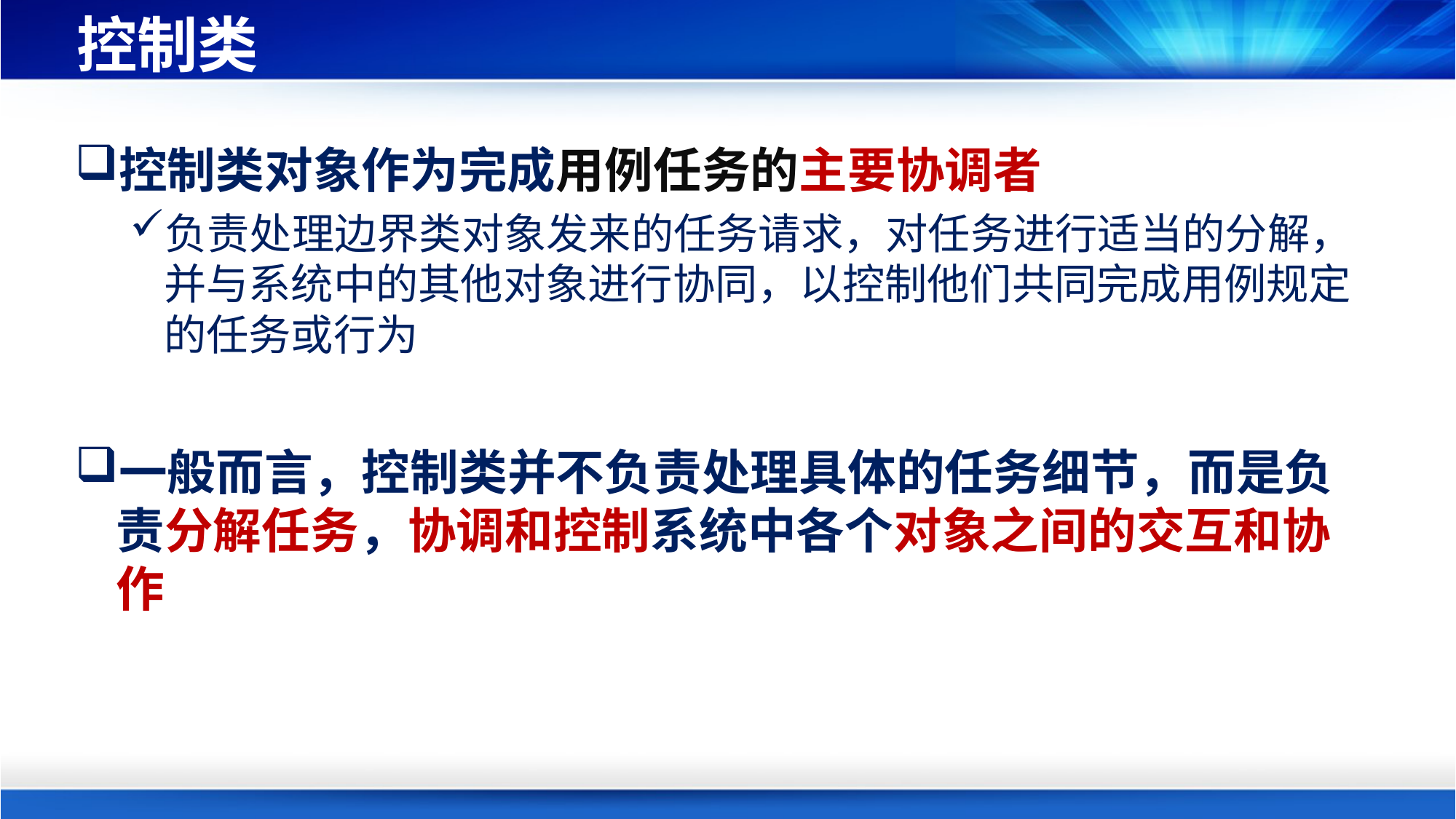

# 控制类
控制类对象作为完成用例任务的主要协调者
负责处理边界类对象发来的任务请求，对任务进行适当的分解，并与系统中的其他对象进行协同，以控制他们共同完成用例规定的任务或行为

一般而言，控制类并不负责处理具体的任务细节，而是负责分解任务，协调和控制系统中各个对象之间的交互和协作